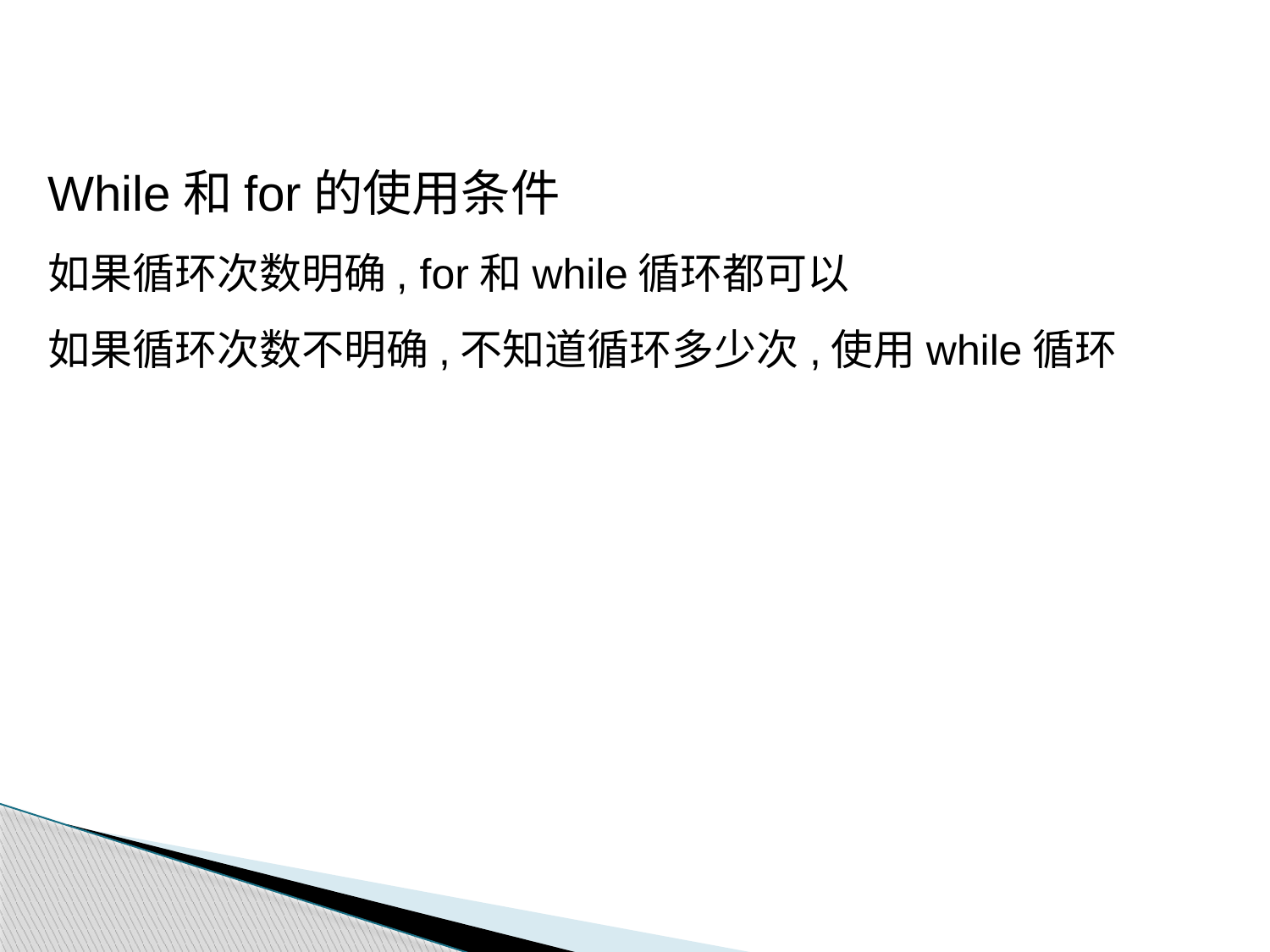

While和for的使用条件
如果循环次数明确, for和while循环都可以
如果循环次数不明确,不知道循环多少次,使用while循环